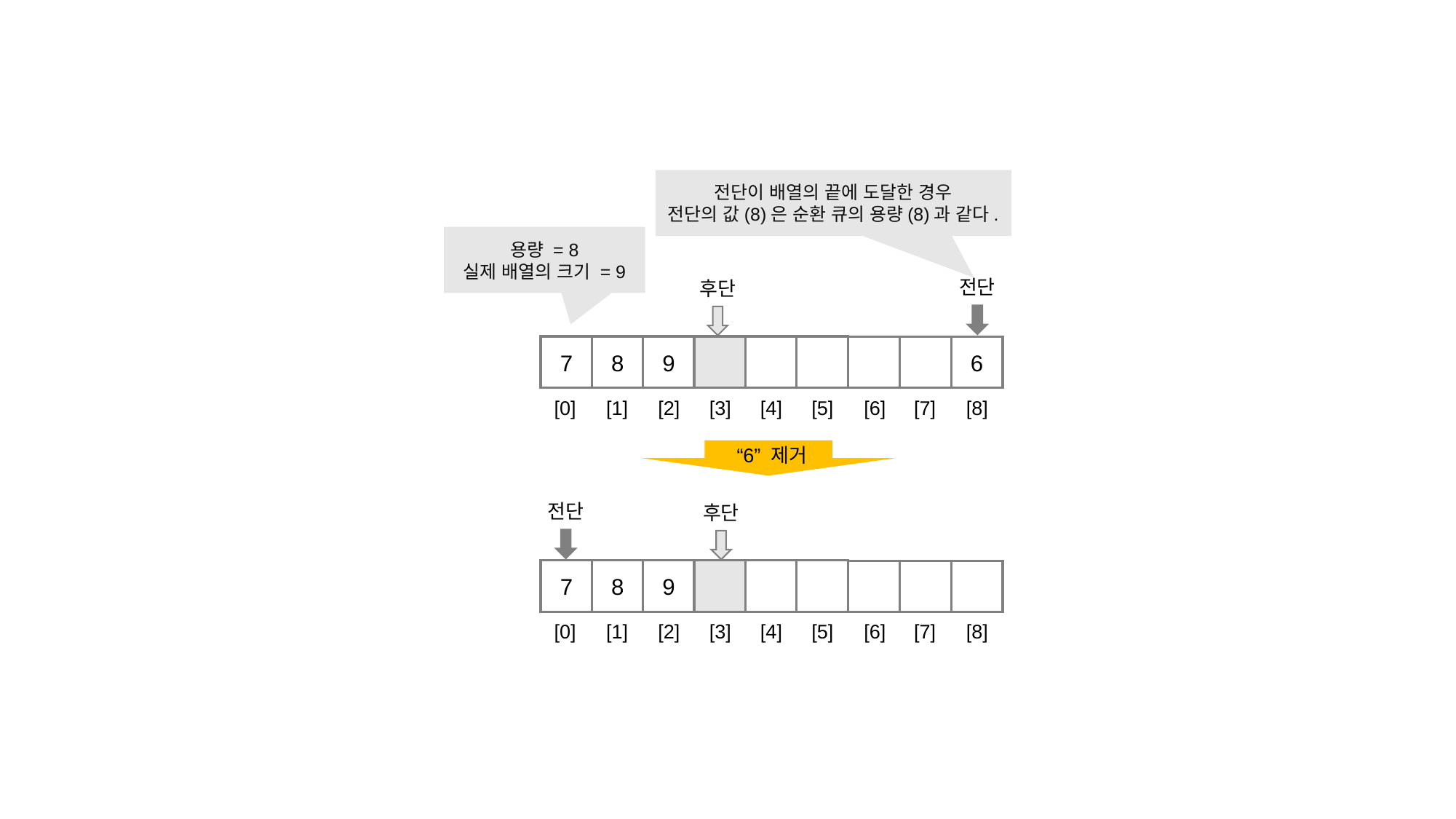

전단이 배열의 끝에 도달한 경우
전단의 값(8)은 순환 큐의 용량(8)과 같다.
용량 = 8
실제 배열의 크기 = 9
전단
후단

7
8
9

6
[0]
[1]
[2]
[3]
[4]
[5]
[6]
[7]
[8]
“6” 제거

전단
후단

7
8
9

[0]
[1]
[2]
[3]
[4]
[5]
[6]
[7]
[8]